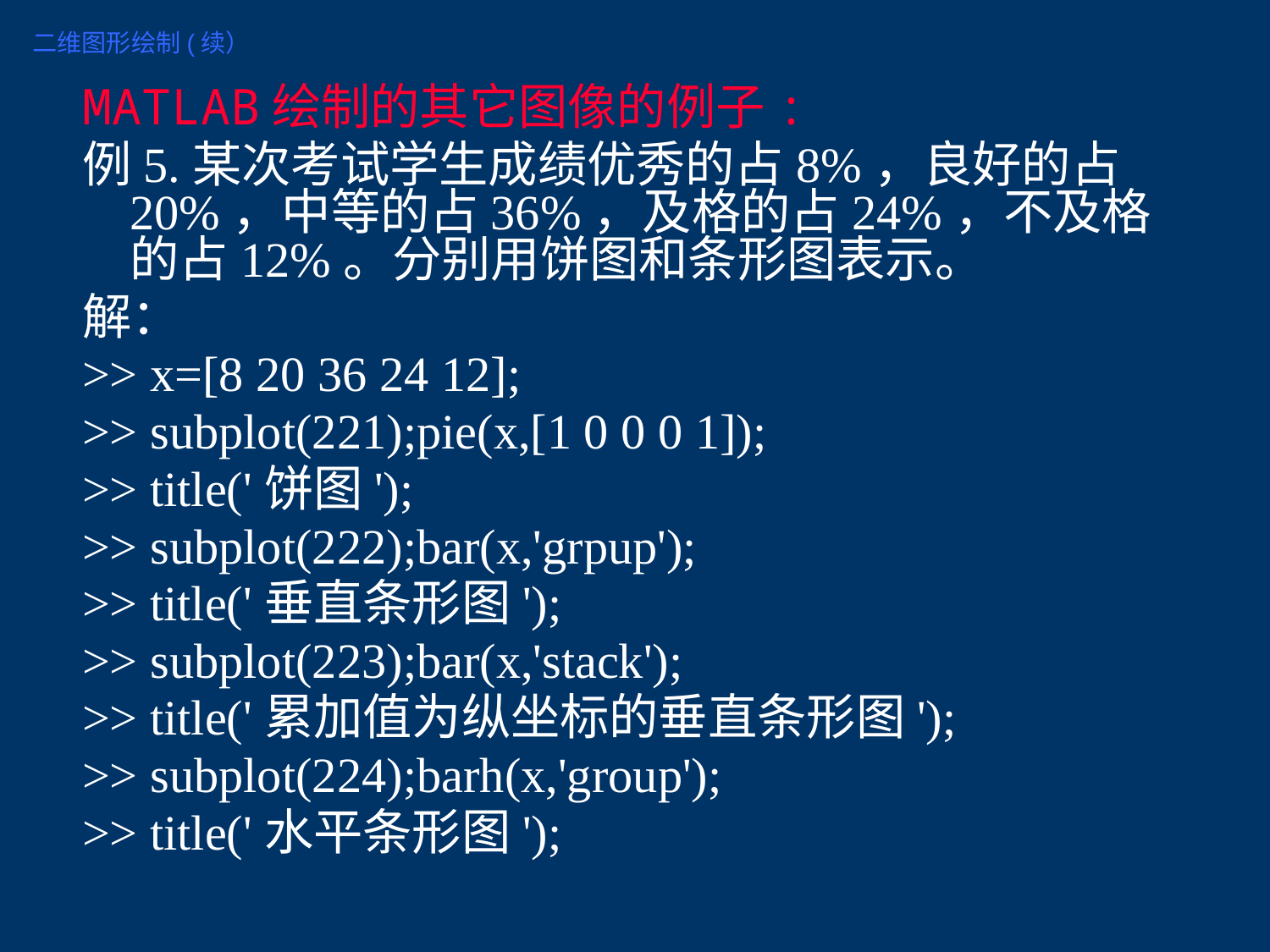

二维图形绘制(续）
MATLAB绘制的其它图像的例子:
例5.某次考试学生成绩优秀的占8%，良好的占20%，中等的占36%，及格的占24%，不及格的占12%。分别用饼图和条形图表示。
解：
>> x=[8 20 36 24 12];
>> subplot(221);pie(x,[1 0 0 0 1]);
>> title('饼图');
>> subplot(222);bar(x,'grpup');
>> title('垂直条形图');
>> subplot(223);bar(x,'stack');
>> title('累加值为纵坐标的垂直条形图');
>> subplot(224);barh(x,'group');
>> title('水平条形图');